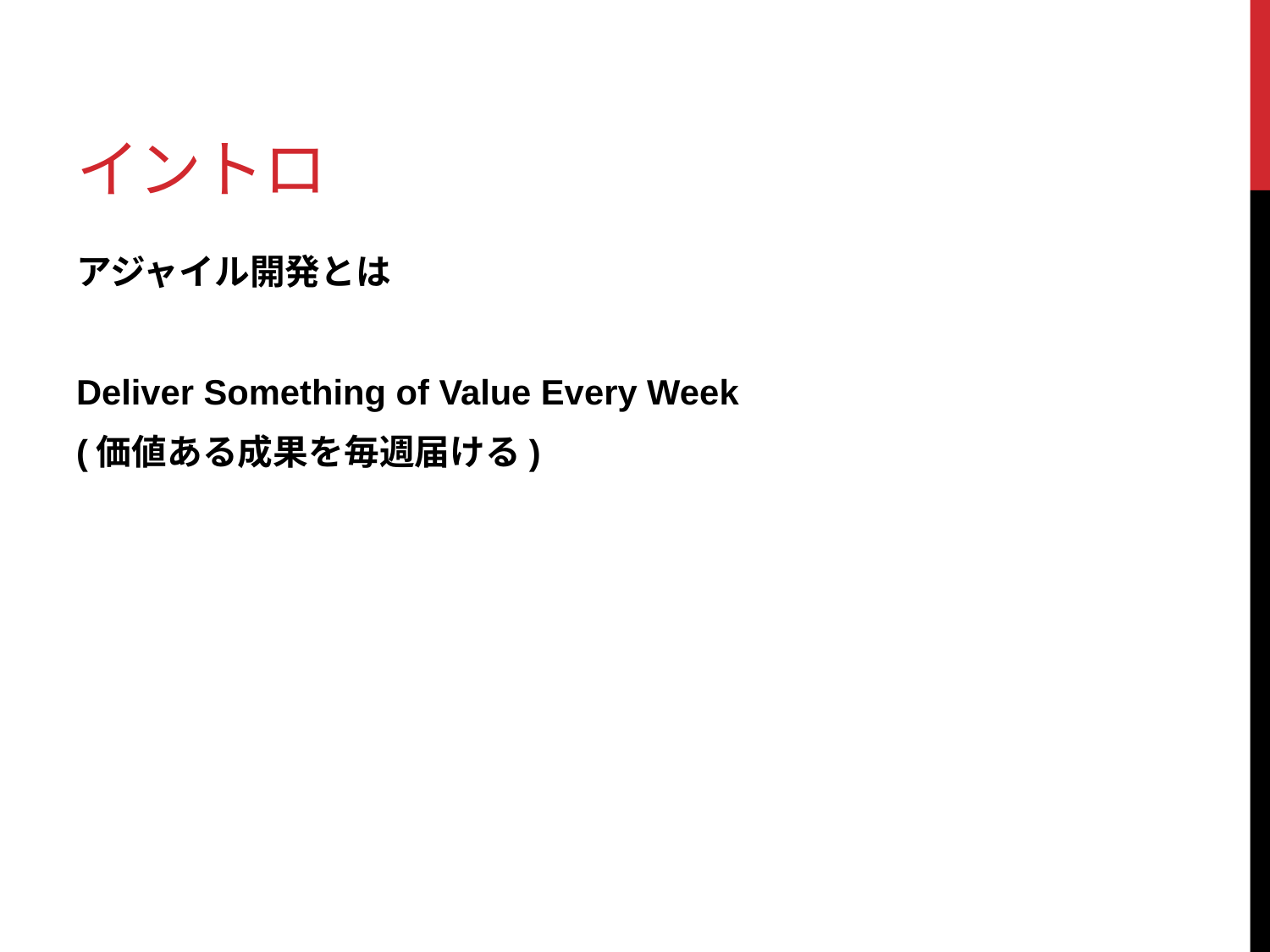

# イントロ
アジャイル開発とは

Deliver Something of Value Every Week
(価値ある成果を毎週届ける)